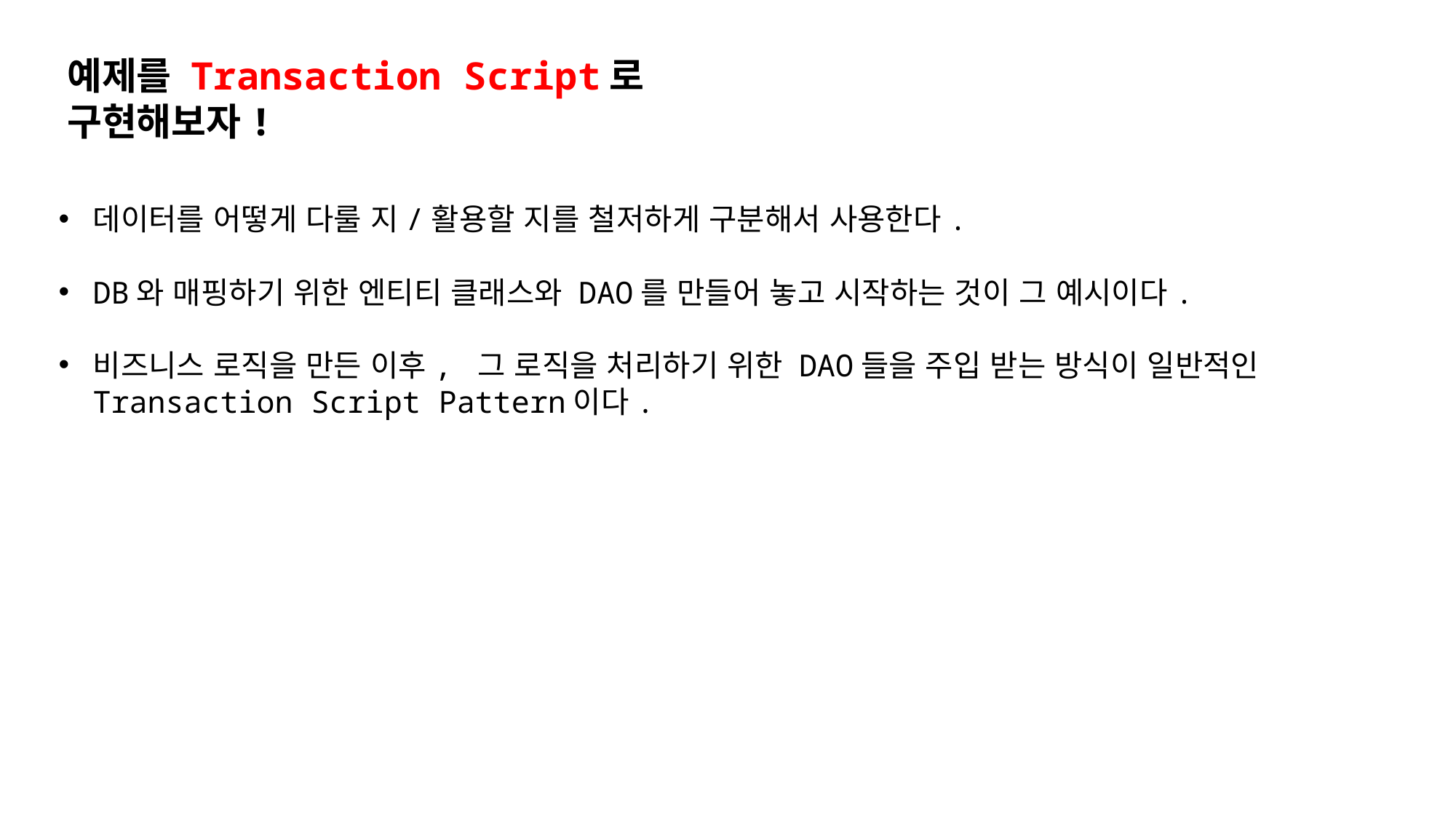

예제를 Transaction Script로 구현해보자!
데이터를 어떻게 다룰 지/활용할 지를 철저하게 구분해서 사용한다.

DB와 매핑하기 위한 엔티티 클래스와 DAO를 만들어 놓고 시작하는 것이 그 예시이다.

비즈니스 로직을 만든 이후, 그 로직을 처리하기 위한 DAO들을 주입 받는 방식이 일반적인 Transaction Script Pattern이다.